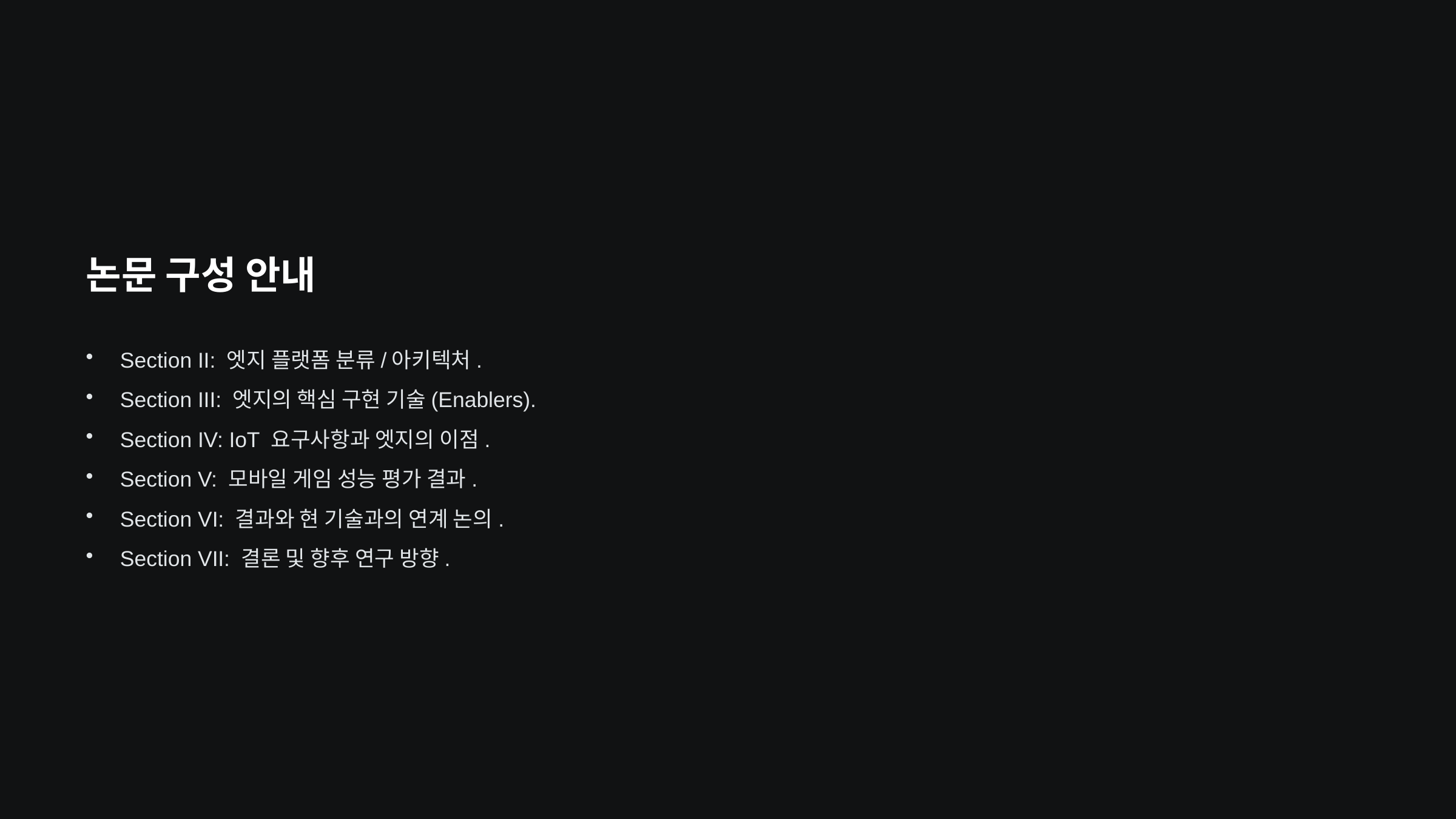

논문 구성 안내
Section II: 엣지 플랫폼 분류/아키텍처.
Section III: 엣지의 핵심 구현 기술(Enablers).
Section IV: IoT 요구사항과 엣지의 이점.
Section V: 모바일 게임 성능 평가 결과.
Section VI: 결과와 현 기술과의 연계 논의.
Section VII: 결론 및 향후 연구 방향.